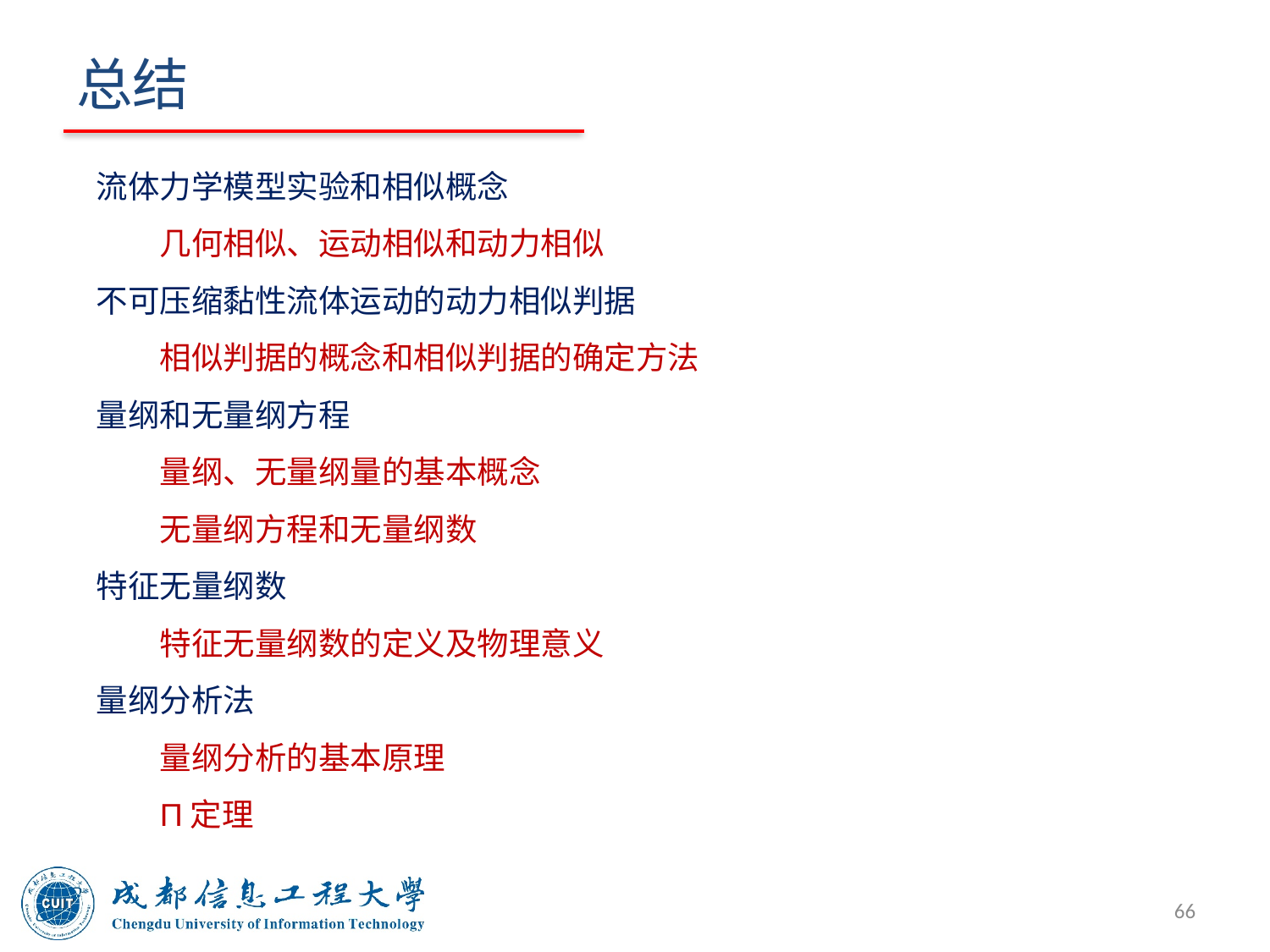

# 总结
流体力学模型实验和相似概念
几何相似、运动相似和动力相似
不可压缩黏性流体运动的动力相似判据
相似判据的概念和相似判据的确定方法
量纲和无量纲方程
量纲、无量纲量的基本概念
无量纲方程和无量纲数
特征无量纲数
特征无量纲数的定义及物理意义
量纲分析法
量纲分析的基本原理
Π定理
66